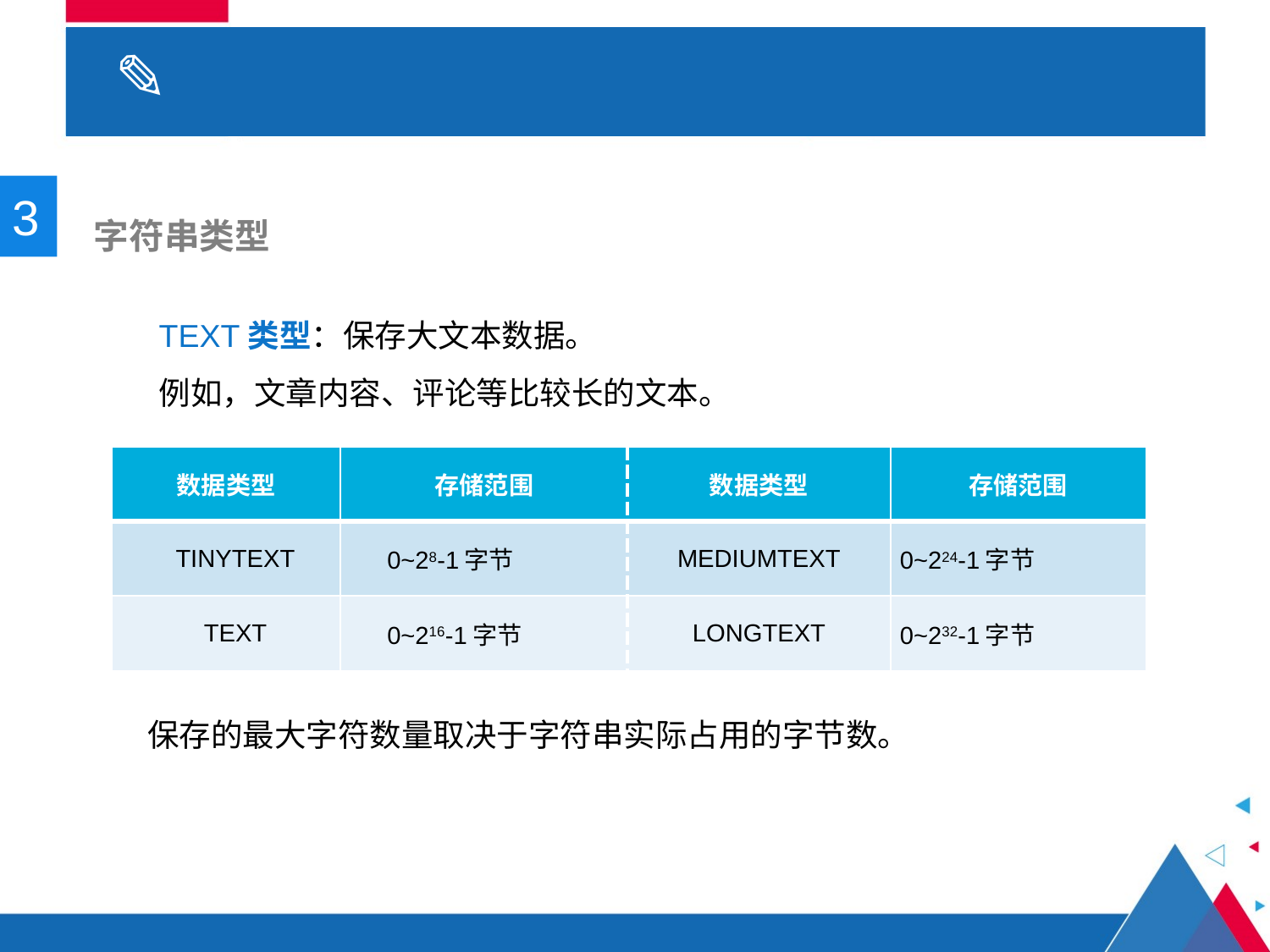

# 3.1 数据类型

3
  字符串类型
TEXT类型：保存大文本数据。
例如，文章内容、评论等比较长的文本。
| 数据类型 | 存储范围 | 数据类型 | 存储范围 |
| --- | --- | --- | --- |
| TINYTEXT | 0~28-1字节 | MEDIUMTEXT | 0~224-1字节 |
| TEXT | 0~216-1字节 | LONGTEXT | 0~232-1字节 |
保存的最大字符数量取决于字符串实际占用的字节数。